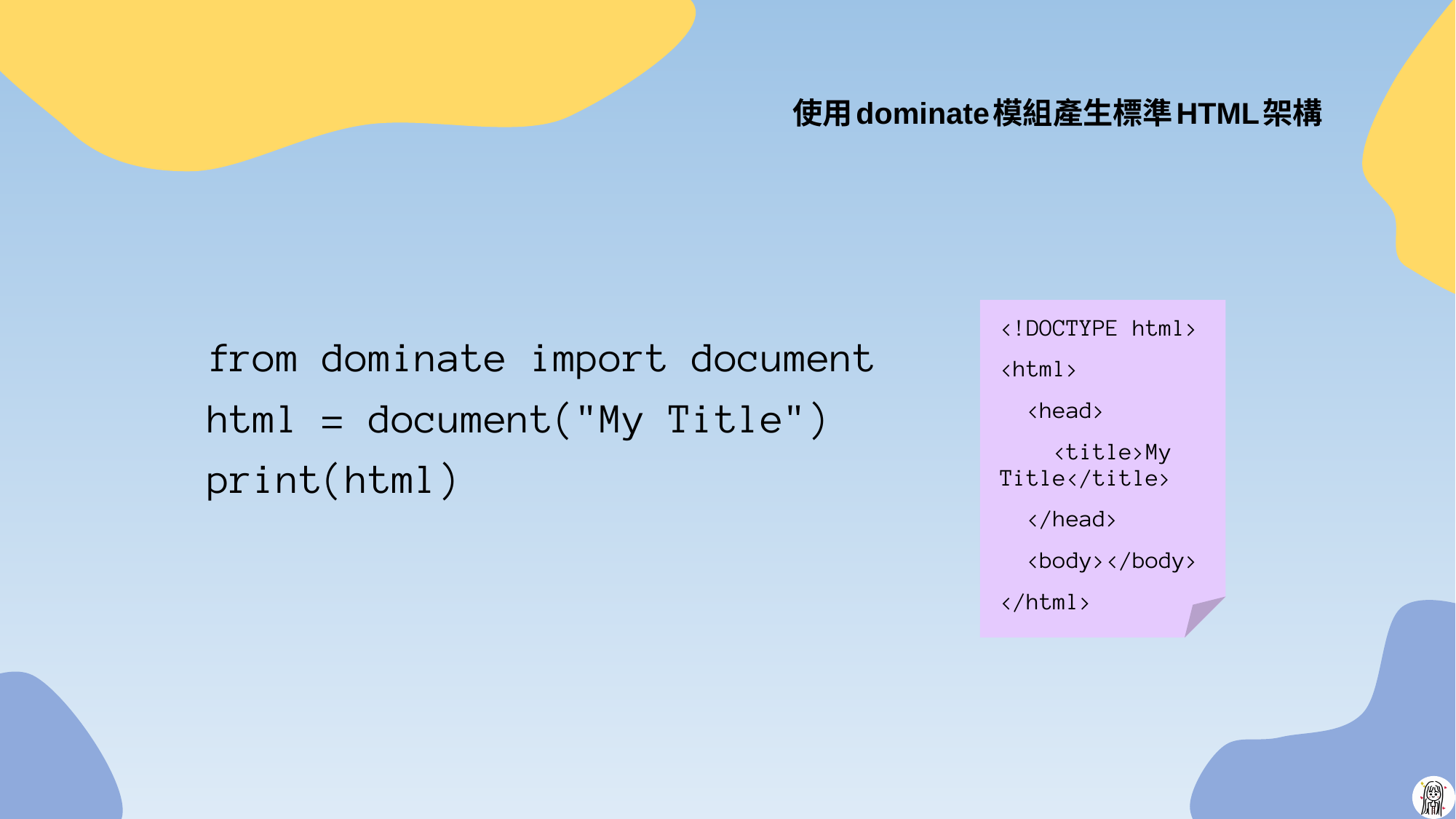

# 使用dominate模組產生標準HTML架構

<!DOCTYPE html>
<html>
  <head>
    <title>My Title</title>
  </head>
  <body></body>
</html>
from dominate import document
html = document("My Title")
print(html)
32